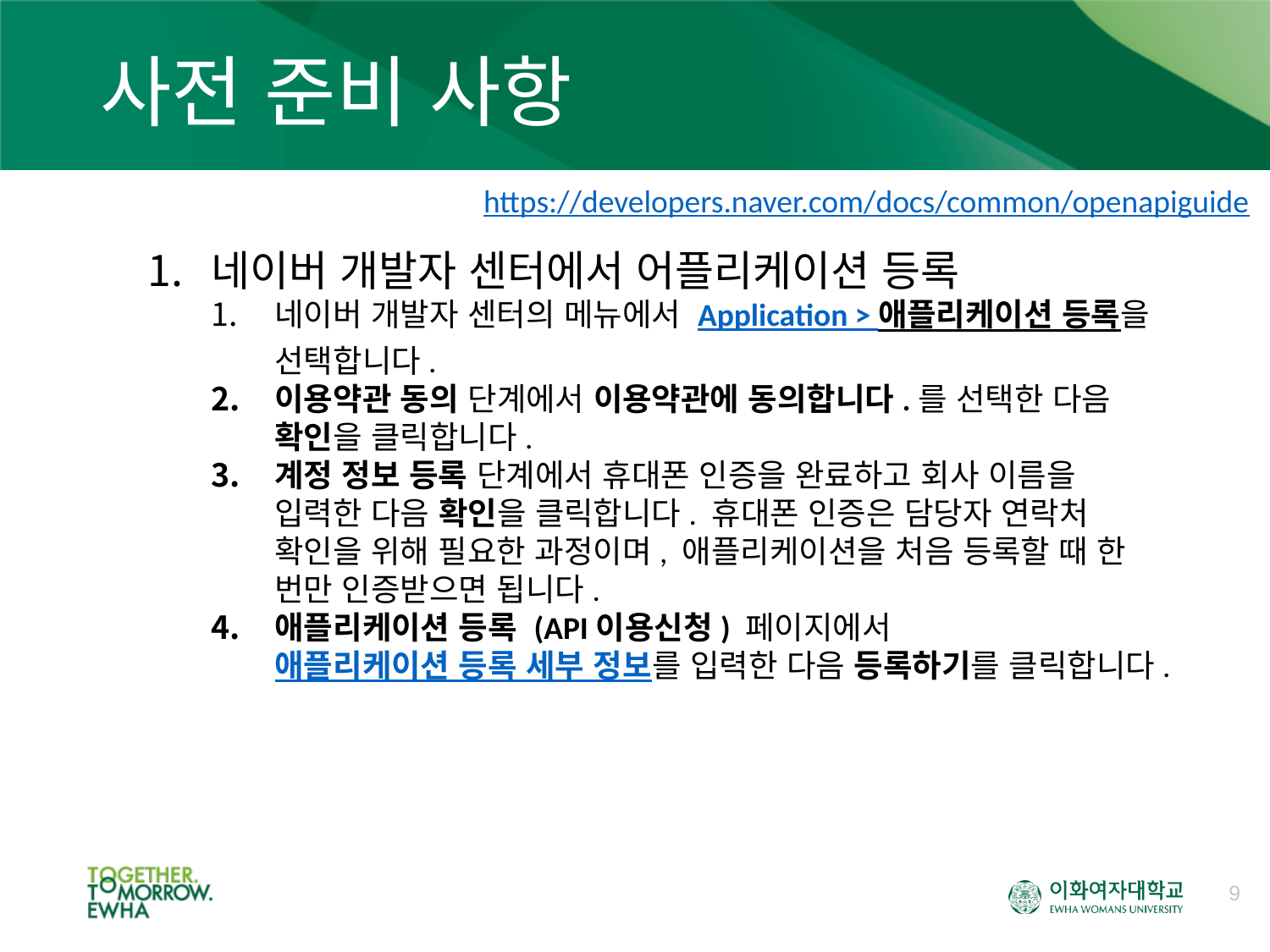

# 사전 준비 사항
https://developers.naver.com/docs/common/openapiguide
네이버 개발자 센터에서 어플리케이션 등록
네이버 개발자 센터의 메뉴에서 Application > 애플리케이션 등록을 선택합니다.
이용약관 동의 단계에서 이용약관에 동의합니다.를 선택한 다음 확인을 클릭합니다.
계정 정보 등록 단계에서 휴대폰 인증을 완료하고 회사 이름을 입력한 다음 확인을 클릭합니다. 휴대폰 인증은 담당자 연락처 확인을 위해 필요한 과정이며, 애플리케이션을 처음 등록할 때 한 번만 인증받으면 됩니다.
애플리케이션 등록 (API이용신청) 페이지에서 애플리케이션 등록 세부 정보를 입력한 다음 등록하기를 클릭합니다.

9